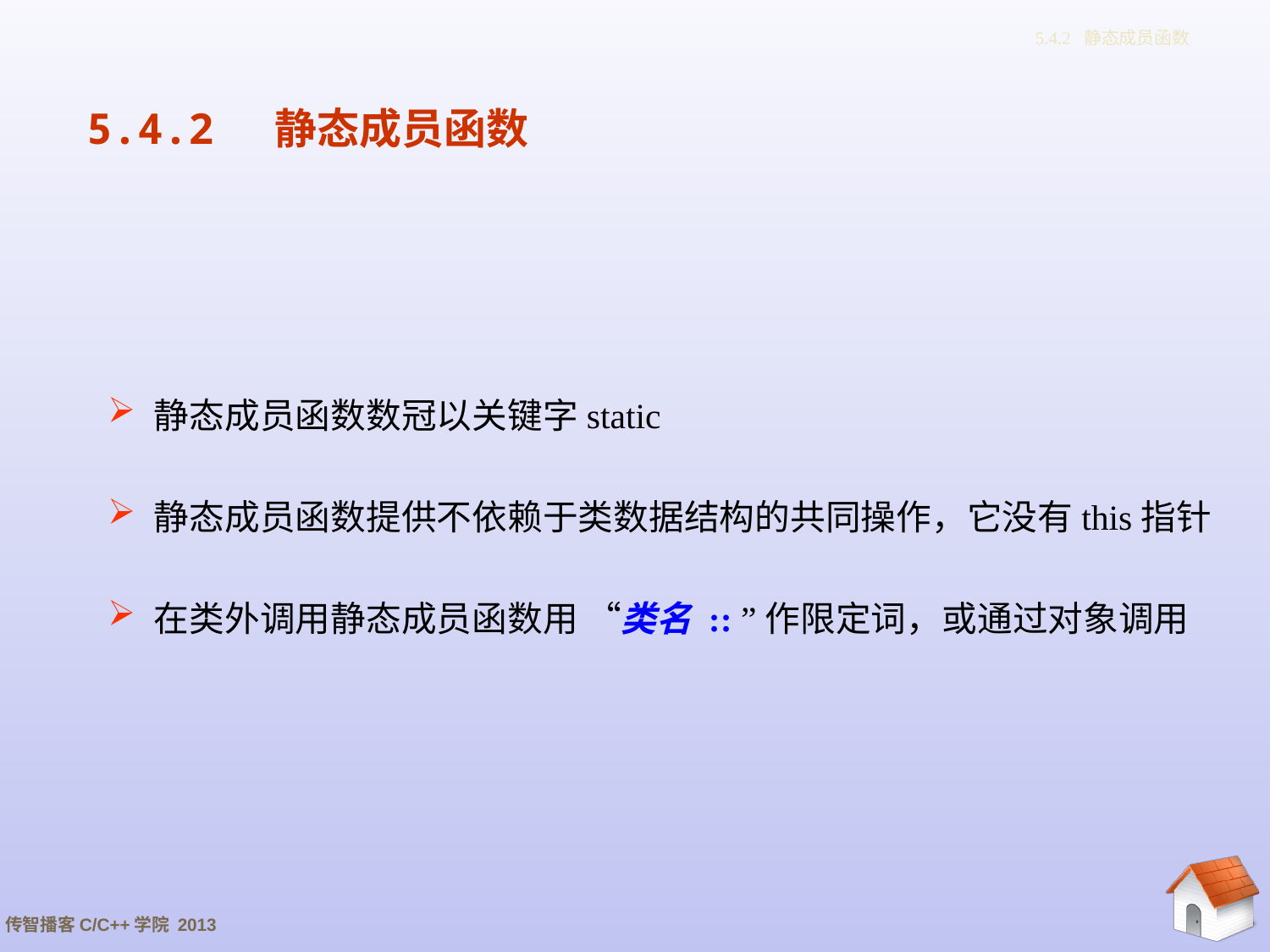

# 5.4.2  静态成员函数
5.4.2  静态成员函数
 静态成员函数数冠以关键字static
 静态成员函数提供不依赖于类数据结构的共同操作，它没有this指针
 在类外调用静态成员函数用 “类名 :: ”作限定词，或通过对象调用